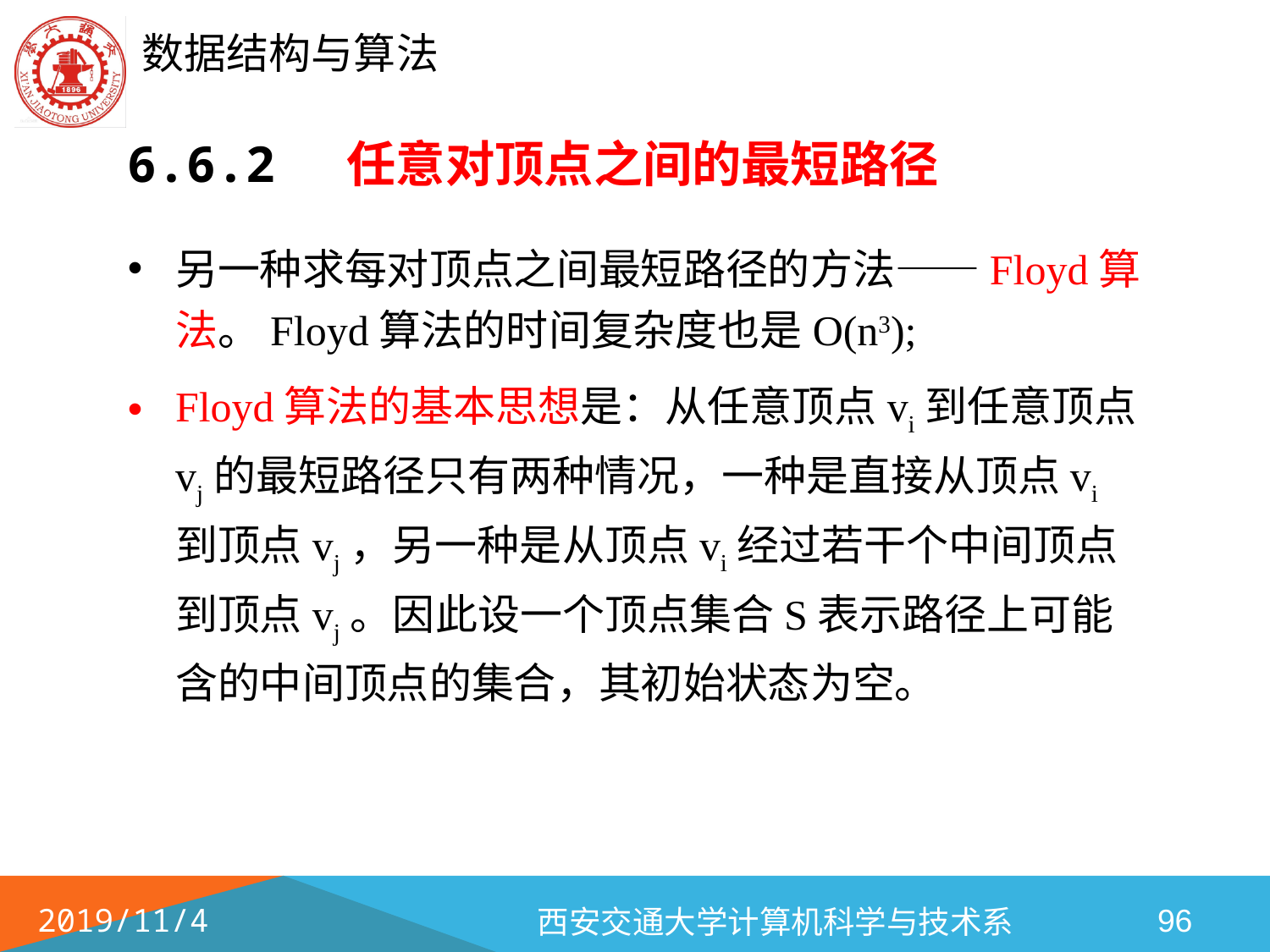

# 6.6.2  任意对顶点之间的最短路径
另一种求每对顶点之间最短路径的方法——Floyd算法。Floyd算法的时间复杂度也是O(n3);
Floyd算法的基本思想是：从任意顶点vi到任意顶点vj的最短路径只有两种情况，一种是直接从顶点vi到顶点vj，另一种是从顶点vi经过若干个中间顶点到顶点vj。因此设一个顶点集合S表示路径上可能含的中间顶点的集合，其初始状态为空。